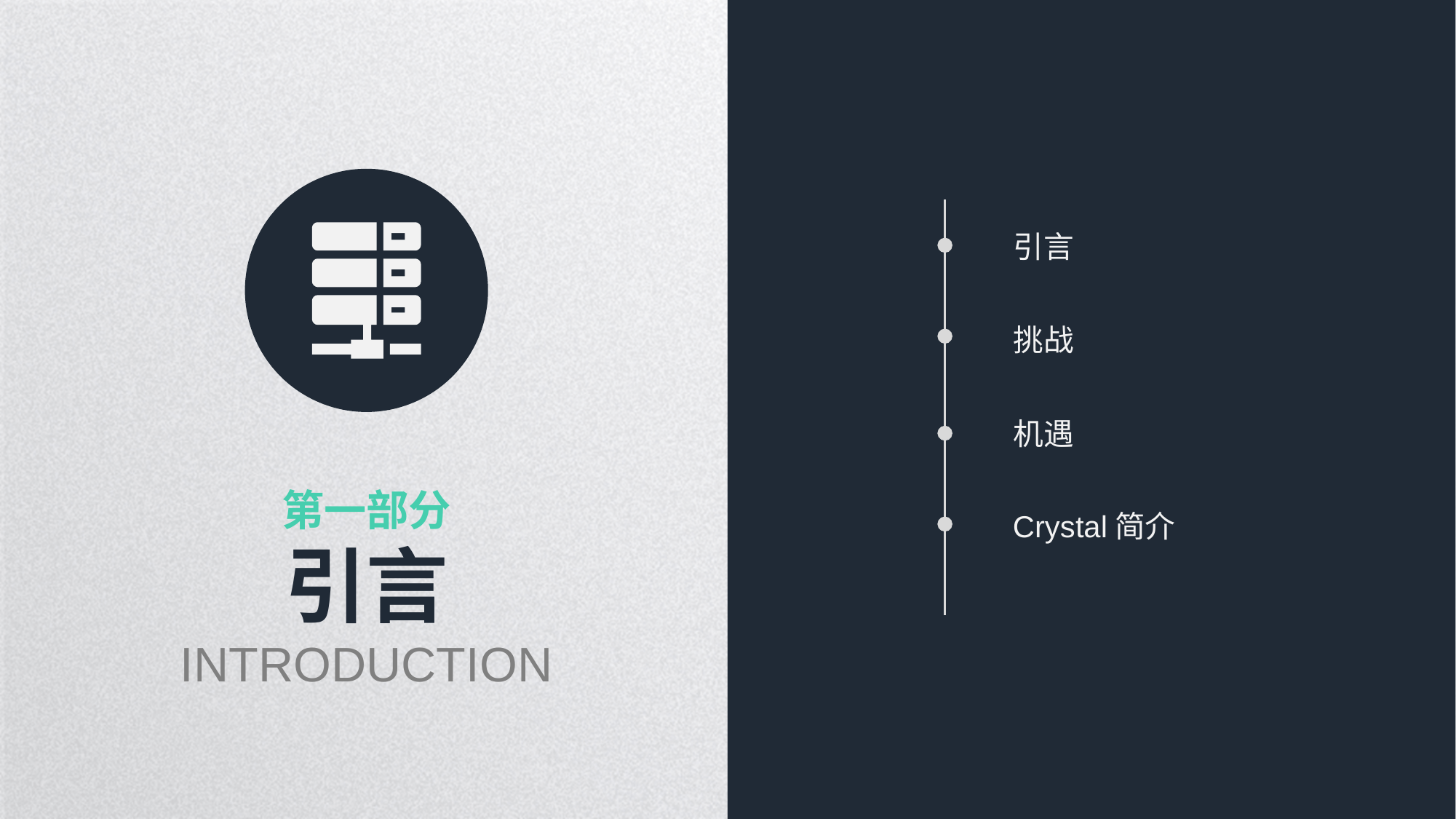

引言
挑战
机遇
第一部分
Crystal简介
引言
INTRODUCTION
延时符